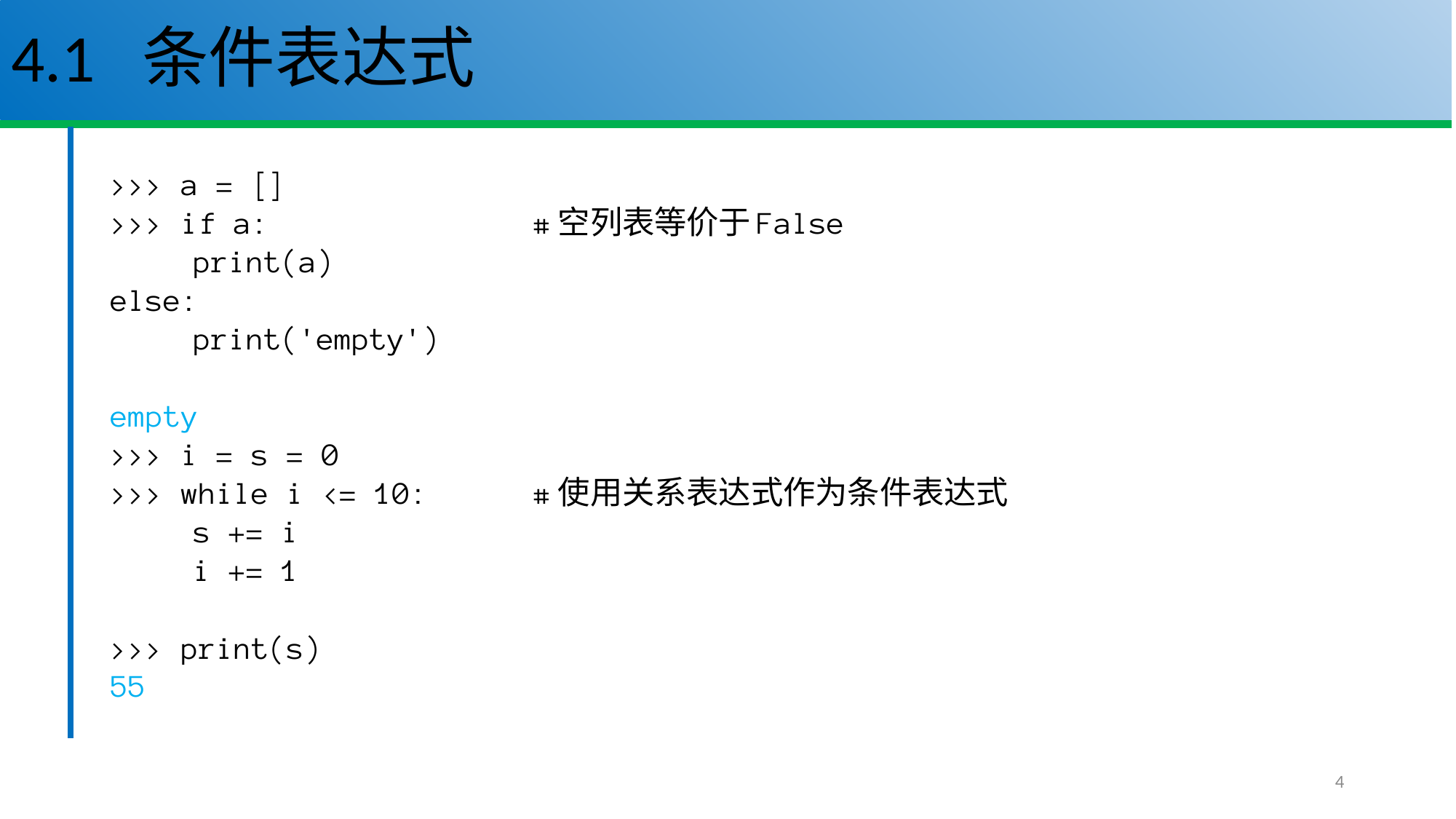

# 4.1  条件表达式
>>> a = []
>>> if a:               #空列表等价于False
	print(a)
else:
	print('empty')

empty
>>> i = s = 0
>>> while i <= 10:      #使用关系表达式作为条件表达式
	s += i
	i += 1

>>> print(s)
55
4